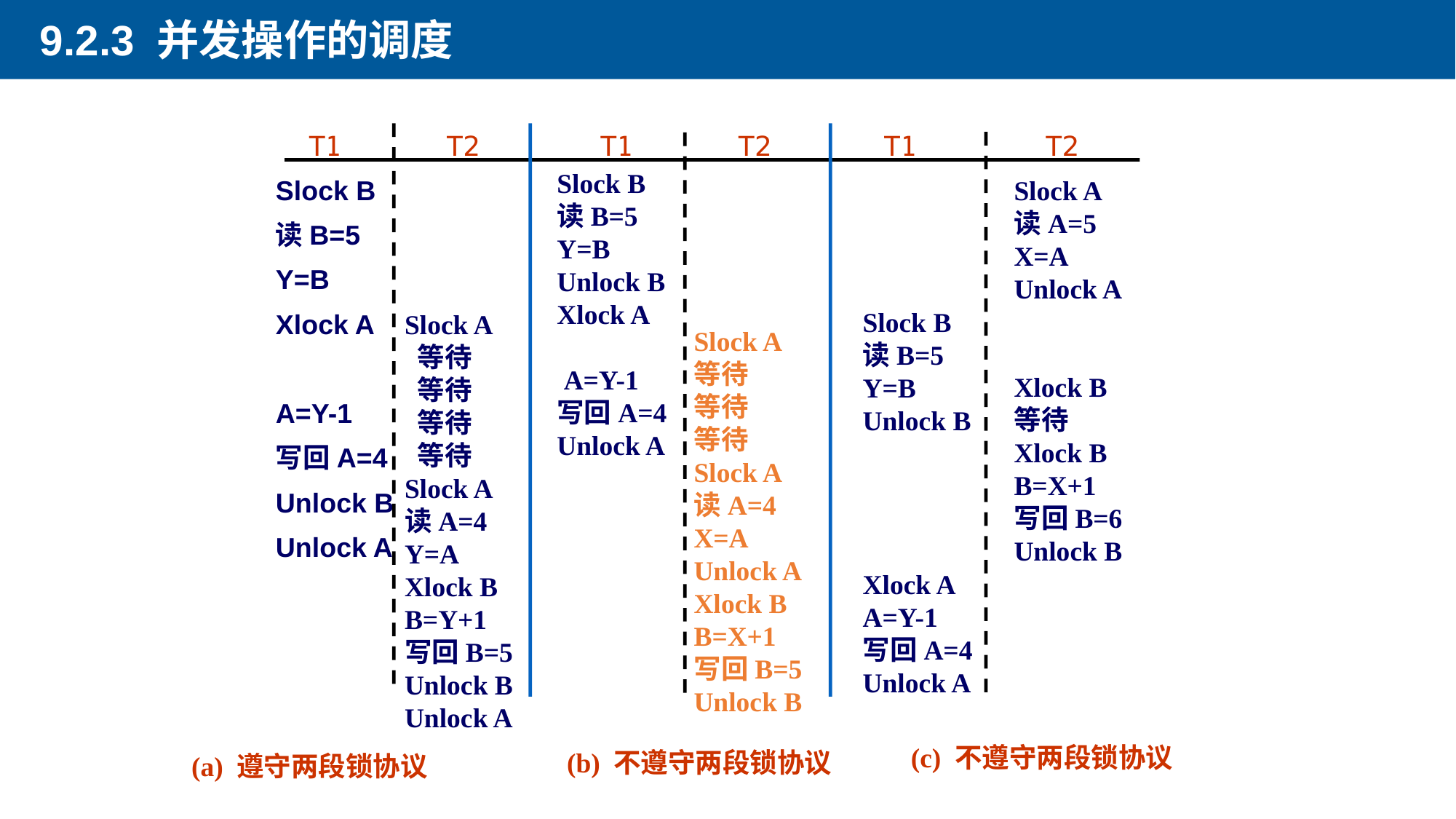

9.2.3 并发操作的调度

T1             T2               T1             T2              T1                T2

Slock B
读B=5
Y=B
Xlock A

A=Y-1
写回A=4
Unlock B
Unlock A

Slock B
读B=5
Y=B
Unlock B
Xlock A

 A=Y-1
写回A=4
Unlock A

Slock A
读A=5
X=A
Unlock A

Xlock B
等待
Xlock B
B=X+1
写回B=6
Unlock B

Slock B
读B=5
Y=B
Unlock B

Xlock A
A=Y-1
写回A=4
Unlock A
Slock A
等待
等待
等待
Slock A
读A=4
X=A
Unlock A
Xlock B
B=X+1
写回B=5
Unlock B
Slock A
 等待
 等待
 等待
 等待
Slock A
读A=4
Y=A
Xlock B
B=Y+1
写回B=5
Unlock B
Unlock A
(b) 不遵守两段锁协议
(c) 不遵守两段锁协议
 (a) 遵守两段锁协议